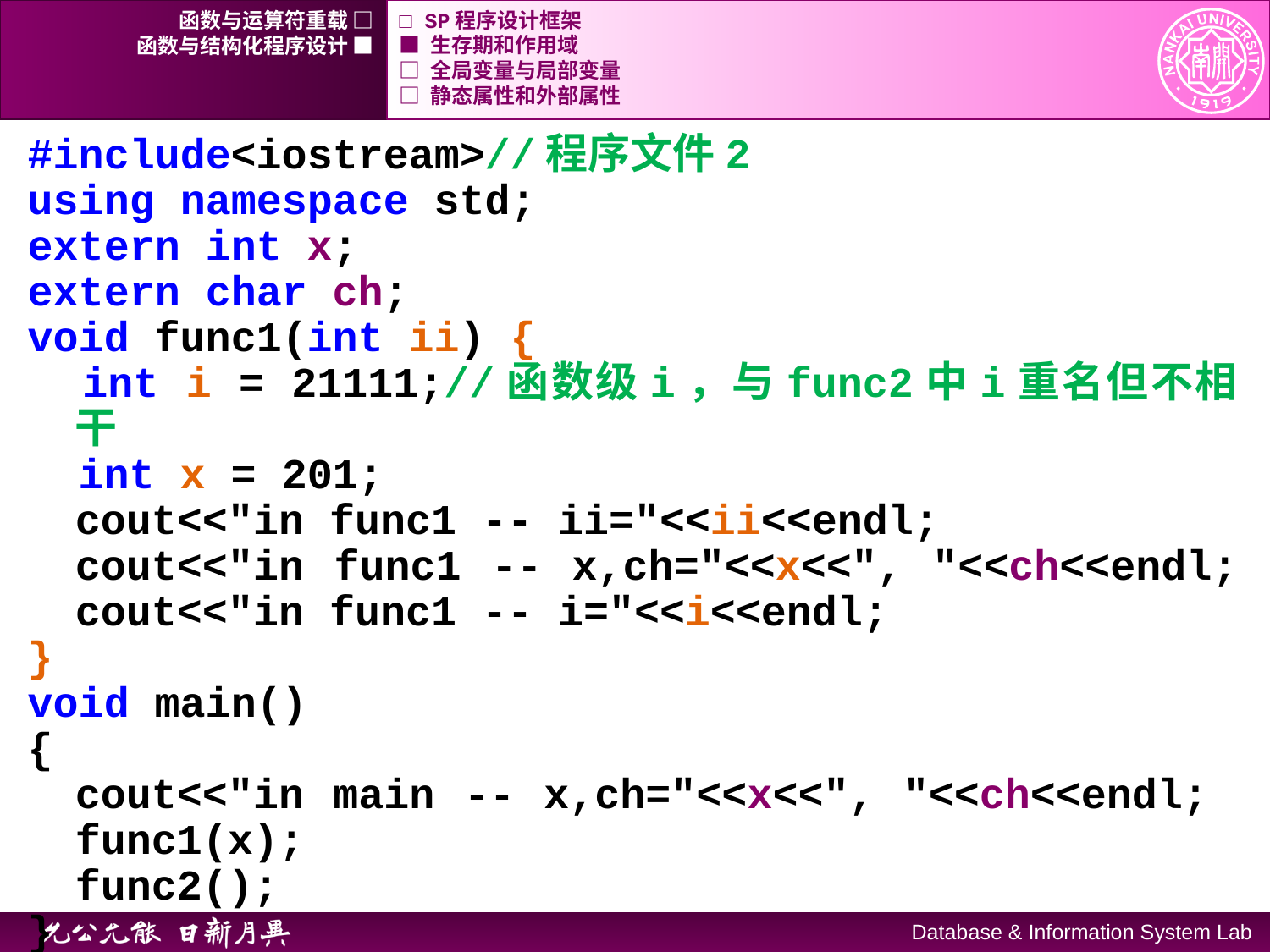

函数与运算符重载 □
□ SP程序设计框架
函数与结构化程序设计 ■
■ 生存期和作用域

□ 全局变量与局部变量

□ 静态属性和外部属性
#include<iostream>//程序文件2
using namespace std;
extern int x;
extern char ch;
void func1(int ii) {
  int i = 21111;//函数级i，与func2中i重名但不相干
  int x = 201;
	cout<<"in func1 -- ii="<<ii<<endl;
	cout<<"in func1 -- x,ch="<<x<<", "<<ch<<endl;
	cout<<"in func1 -- i="<<i<<endl;
}
void main()
{
	cout<<"in main -- x,ch="<<x<<", "<<ch<<endl;
	func1(x);
	func2();
}